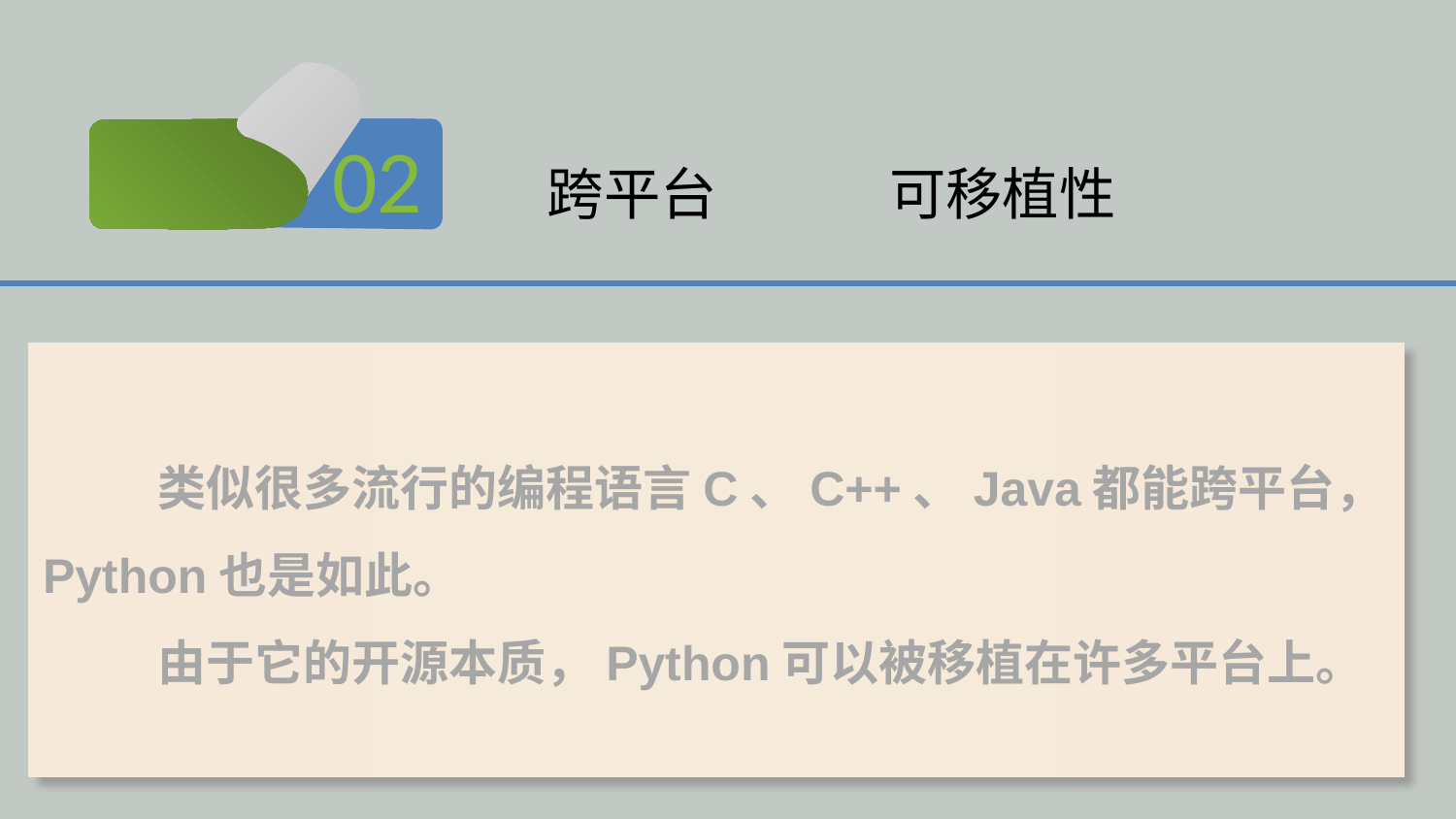

02

跨平台
可移植性
类似很多流行的编程语言C、C++、Java都能跨平台，Python也是如此。
由于它的开源本质，Python可以被移植在许多平台上。